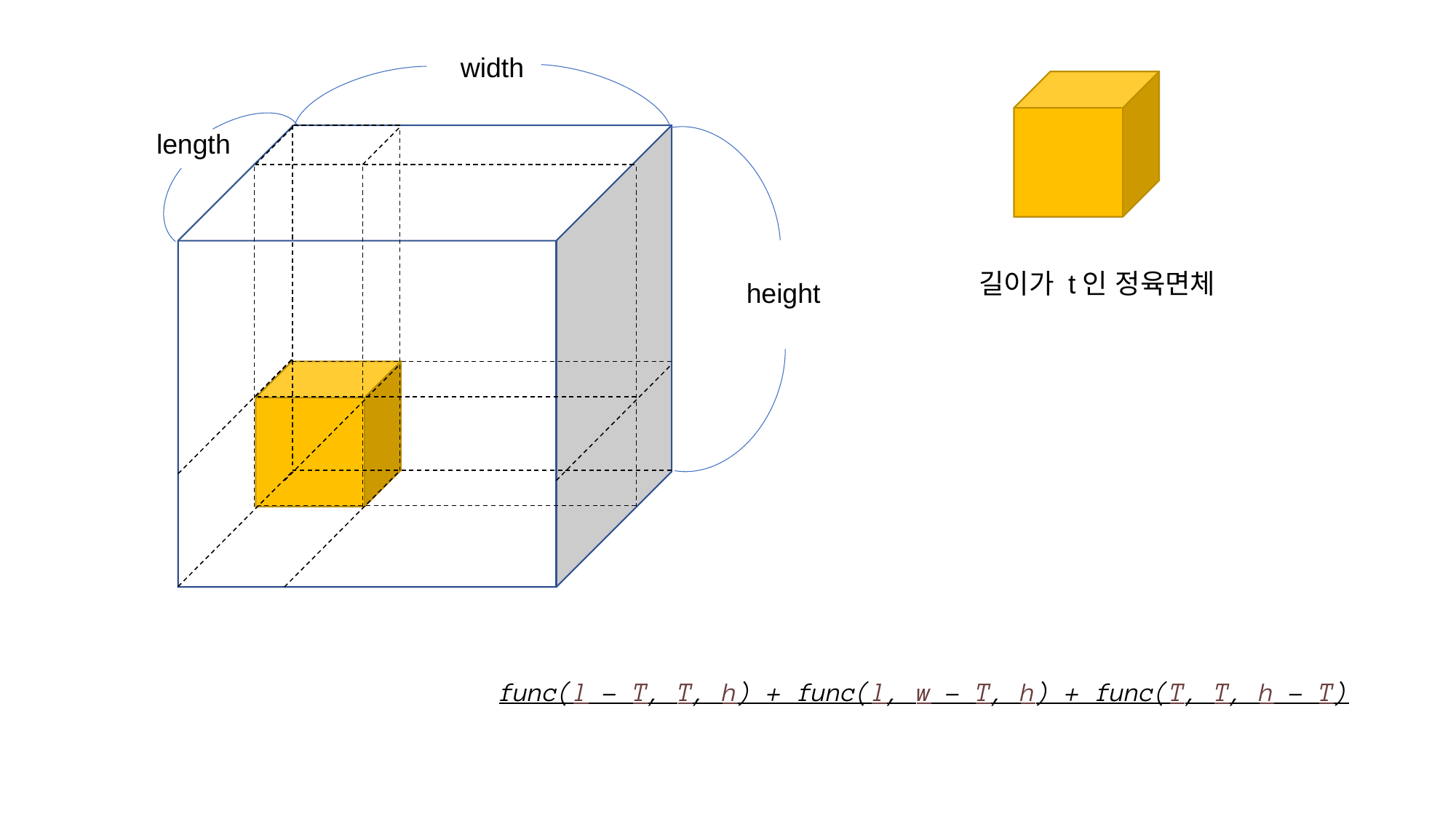

width

length

길이가 t인 정육면체
height

func(l - T, T, h) + func(l, w - T, h) + func(T, T, h - T)